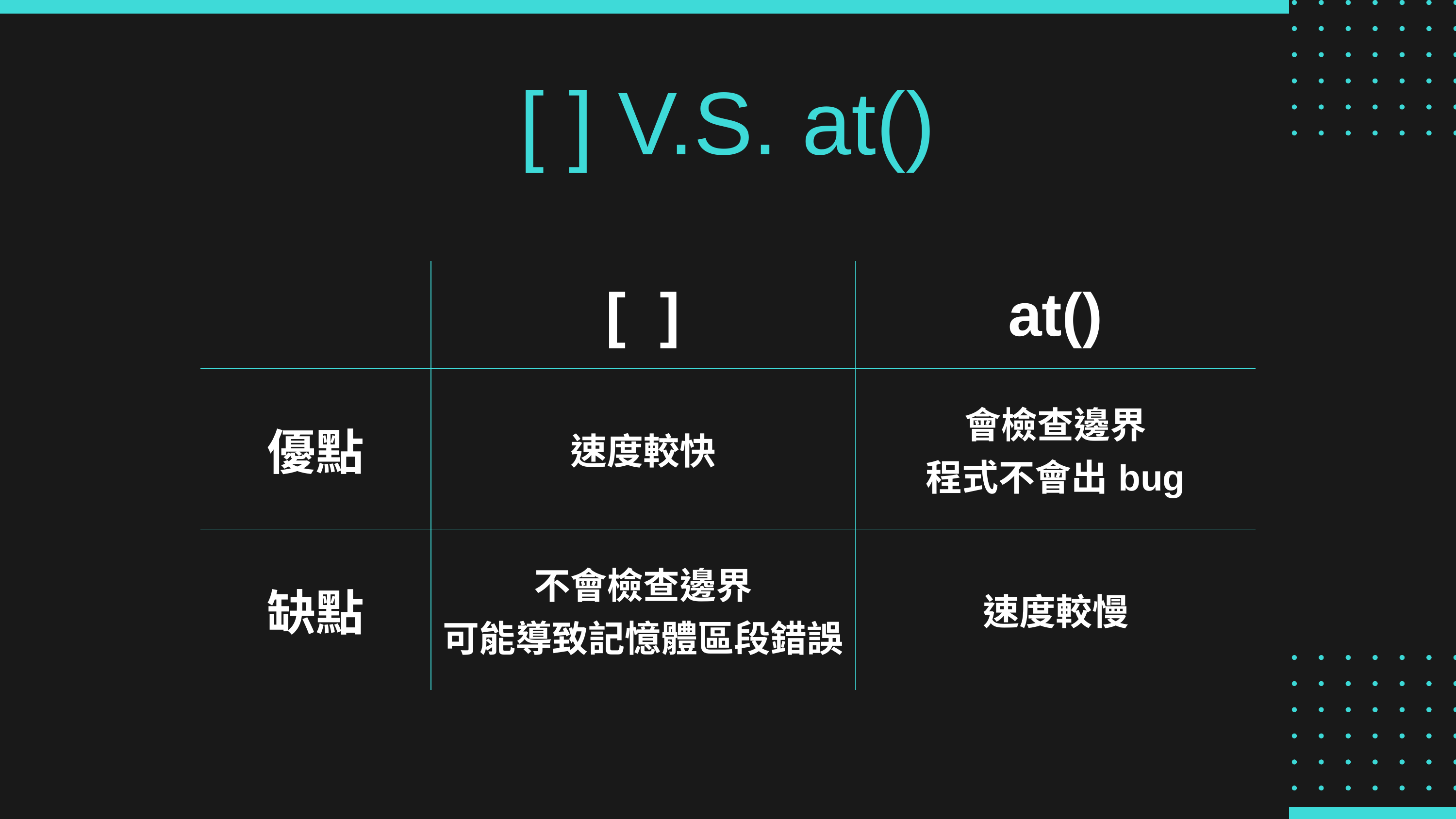

[ ] V.S. at()
|  | [ ] | at() |
| --- | --- | --- |
| 優點 | 速度較快 | 會檢查邊界 程式不會出bug |
| 缺點 | 不會檢查邊界 可能導致記憶體區段錯誤 | 速度較慢 |